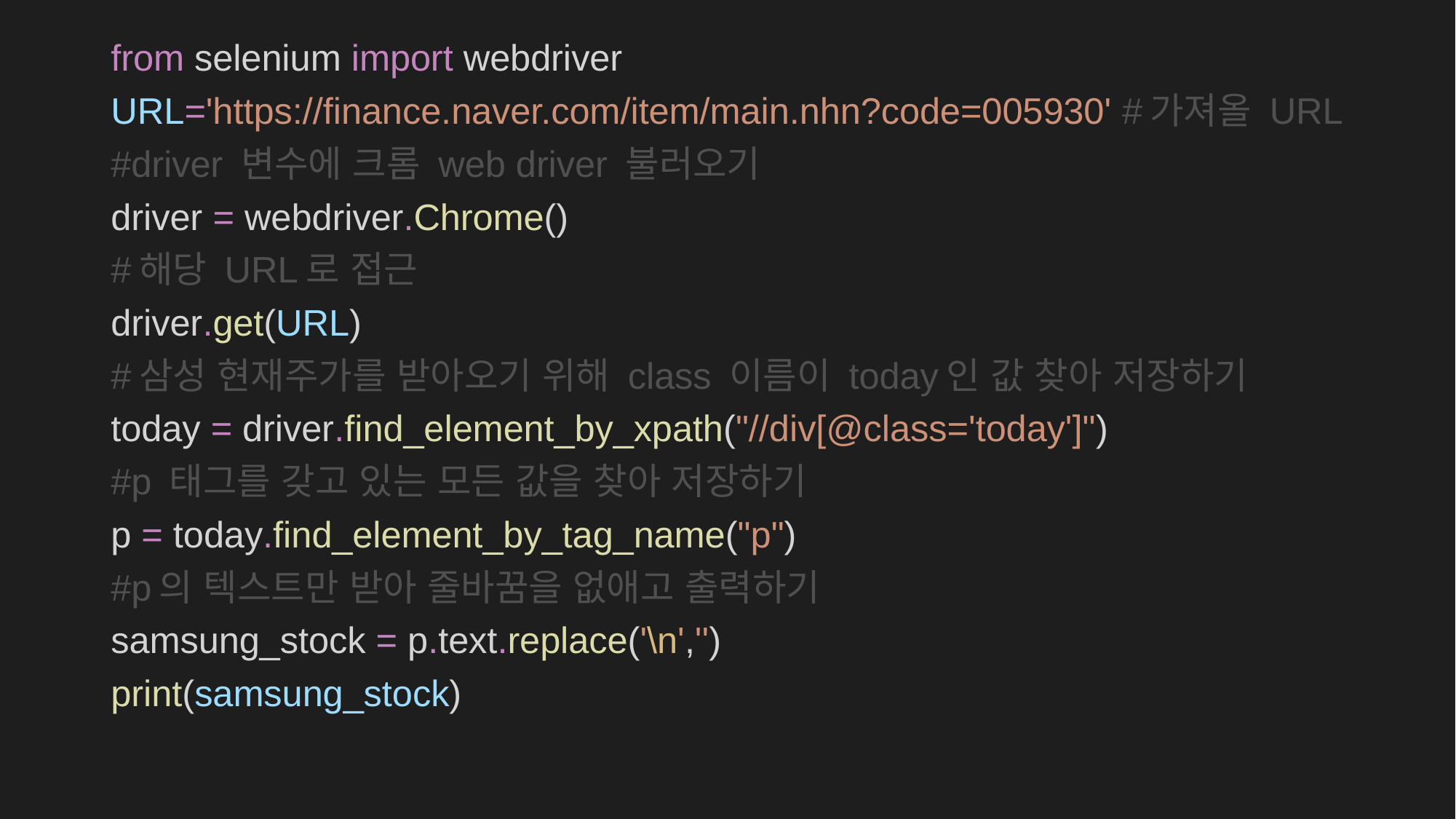

from selenium import webdriver
URL='https://finance.naver.com/item/main.nhn?code=005930' #가져올 URL
#driver 변수에 크롬 web driver 불러오기
driver = webdriver.Chrome()
#해당 URL로 접근
driver.get(URL)
#삼성 현재주가를 받아오기 위해 class 이름이 today인 값 찾아 저장하기
today = driver.find_element_by_xpath("//div[@class='today']")
#p 태그를 갖고 있는 모든 값을 찾아 저장하기
p = today.find_element_by_tag_name("p")
#p의 텍스트만 받아 줄바꿈을 없애고 출력하기
samsung_stock = p.text.replace('\n','')
print(samsung_stock)